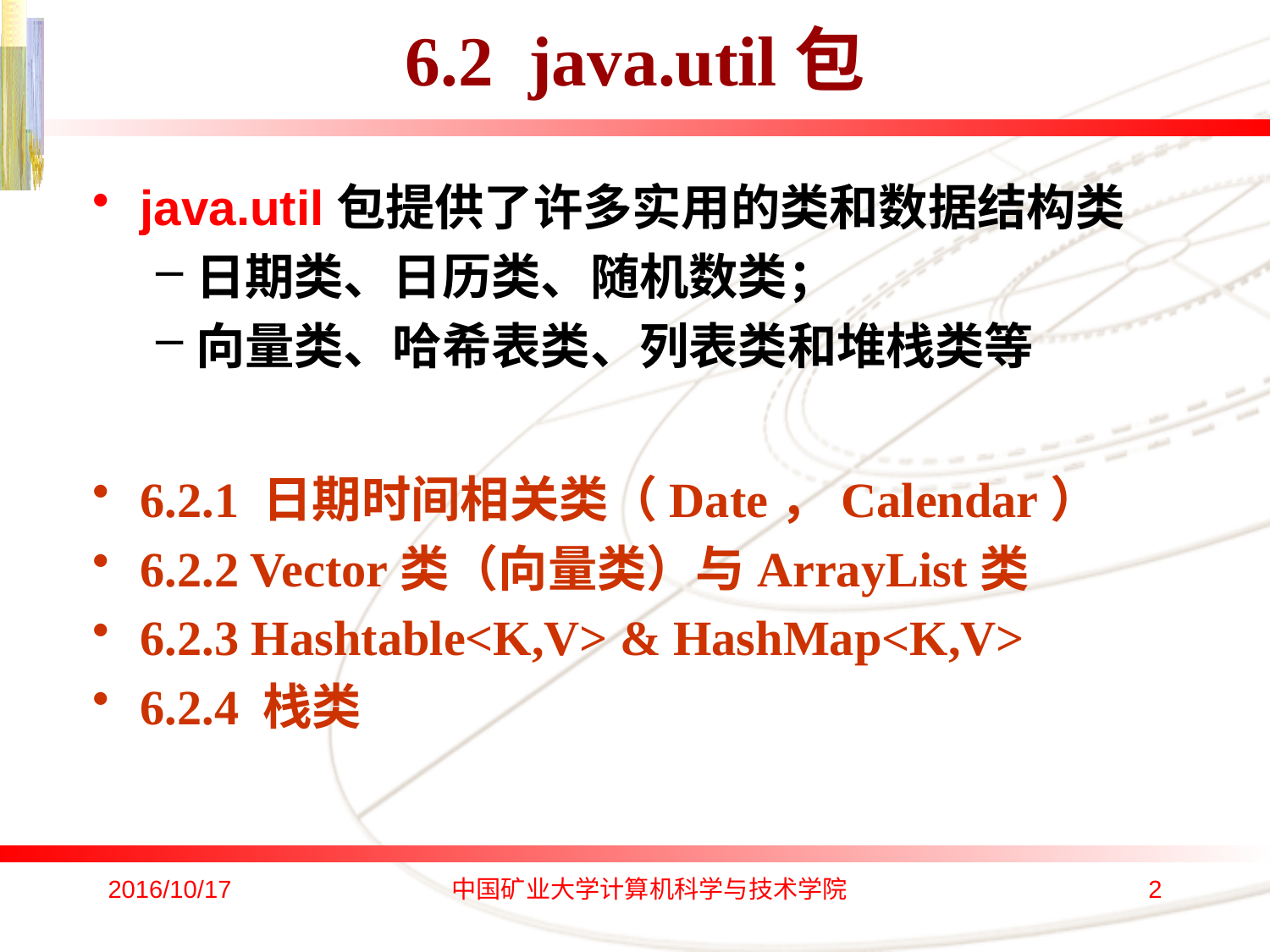

# 6.2  java.util包
java.util包提供了许多实用的类和数据结构类
日期类、日历类、随机数类；
向量类、哈希表类、列表类和堆栈类等

6.2.1 日期时间相关类（Date，Calendar）
6.2.2 Vector类（向量类）与ArrayList类
6.2.3 Hashtable<K,V> & HashMap<K,V>
6.2.4 栈类

2016/10/17
中国矿业大学计算机科学与技术学院
2